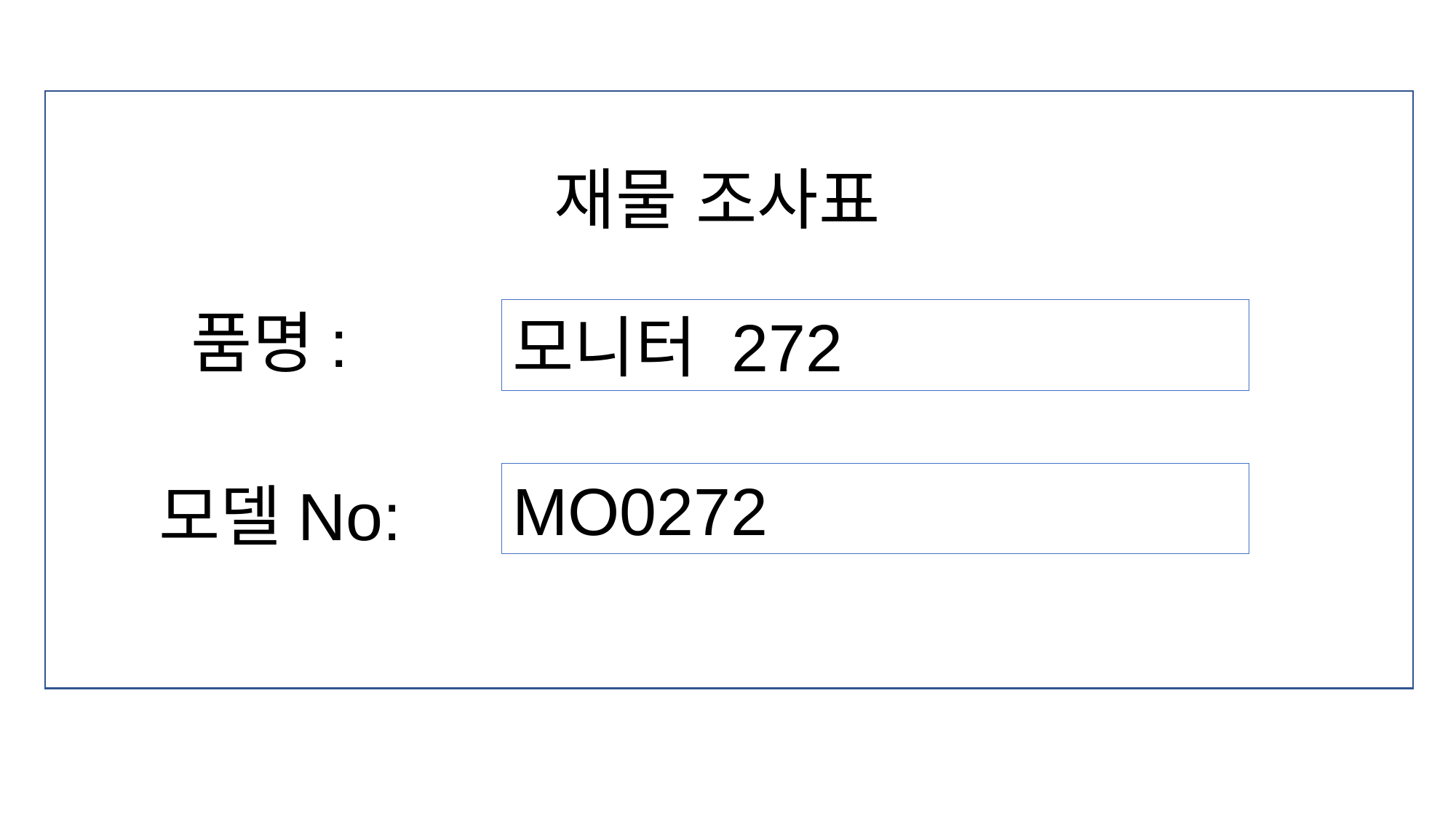

재물 조사표
품명:
모니터 272
MO0272
모델No: